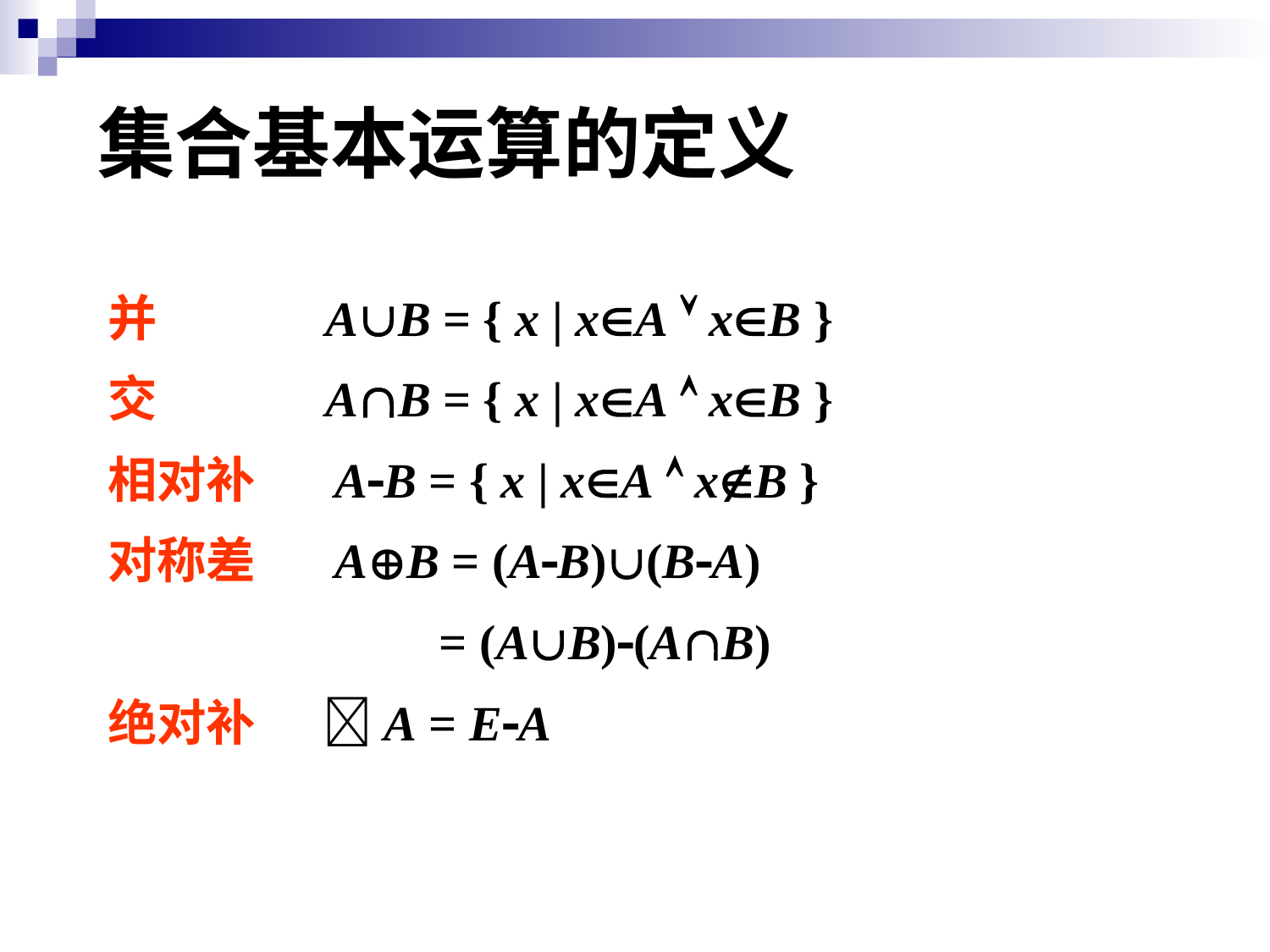

# 集合基本运算的定义
并              A∪B = { x | x∈A ∨ x∈B }
交              A∩B = { x | x∈A ∧ x∈B }
相对补      A−B = { x | x∈A ∧ x∉B }
对称差      A⊕B = (A−B)∪(B−A)
                           = (A∪B)−(A∩B)
绝对补      ∼A = E−A
15